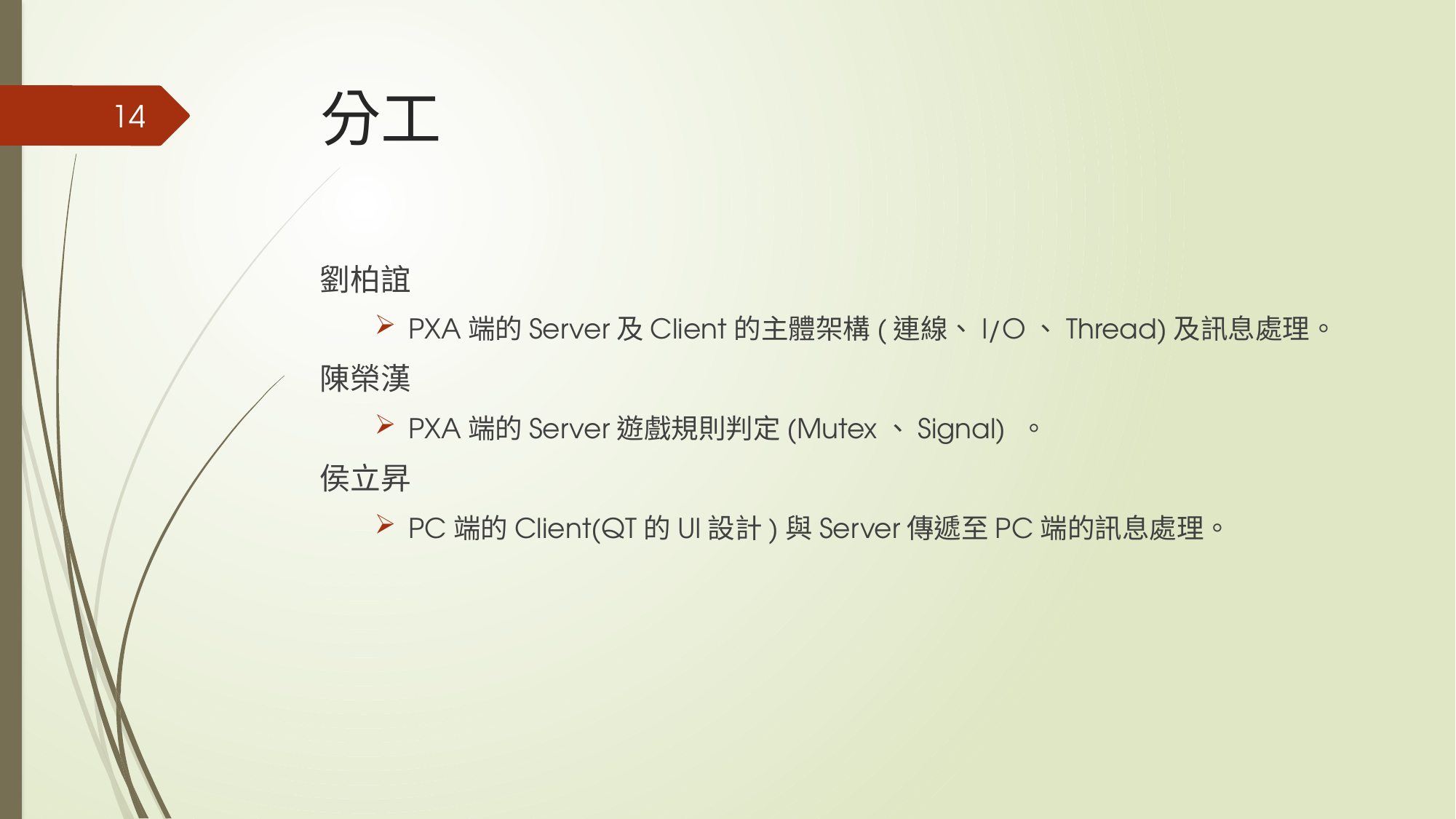

# 分工
14
劉柏誼
PXA端的Server及Client的主體架構(連線、I/O、Thread)及訊息處理。
陳榮漢
PXA端的Server遊戲規則判定(Mutex、Signal) 。
侯立昇
PC端的Client(QT的UI設計)與Server傳遞至PC端的訊息處理。